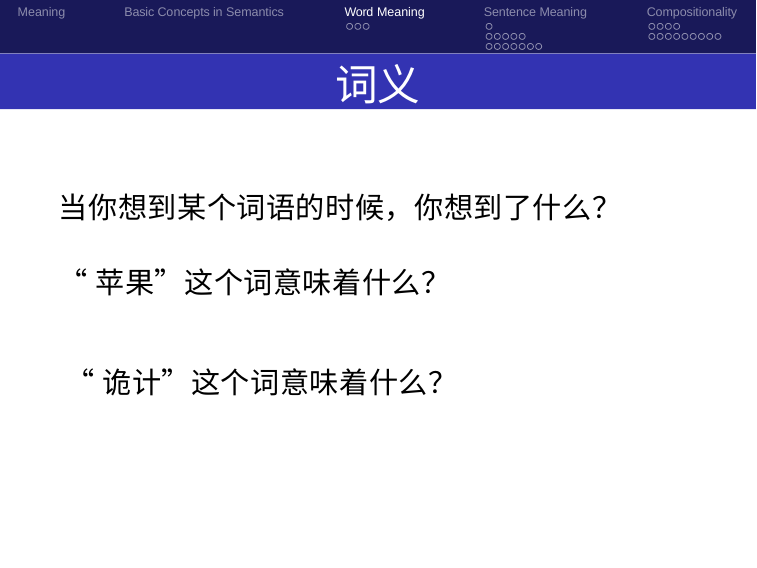

Meaning
Basic Concepts in Semantics
Word Meaning
Sentence Meaning
Compositionality

词义
当你想到某个词语的时候，你想到了什么？

“苹果”这个词意味着什么？
 “诡计”这个词意味着什么？